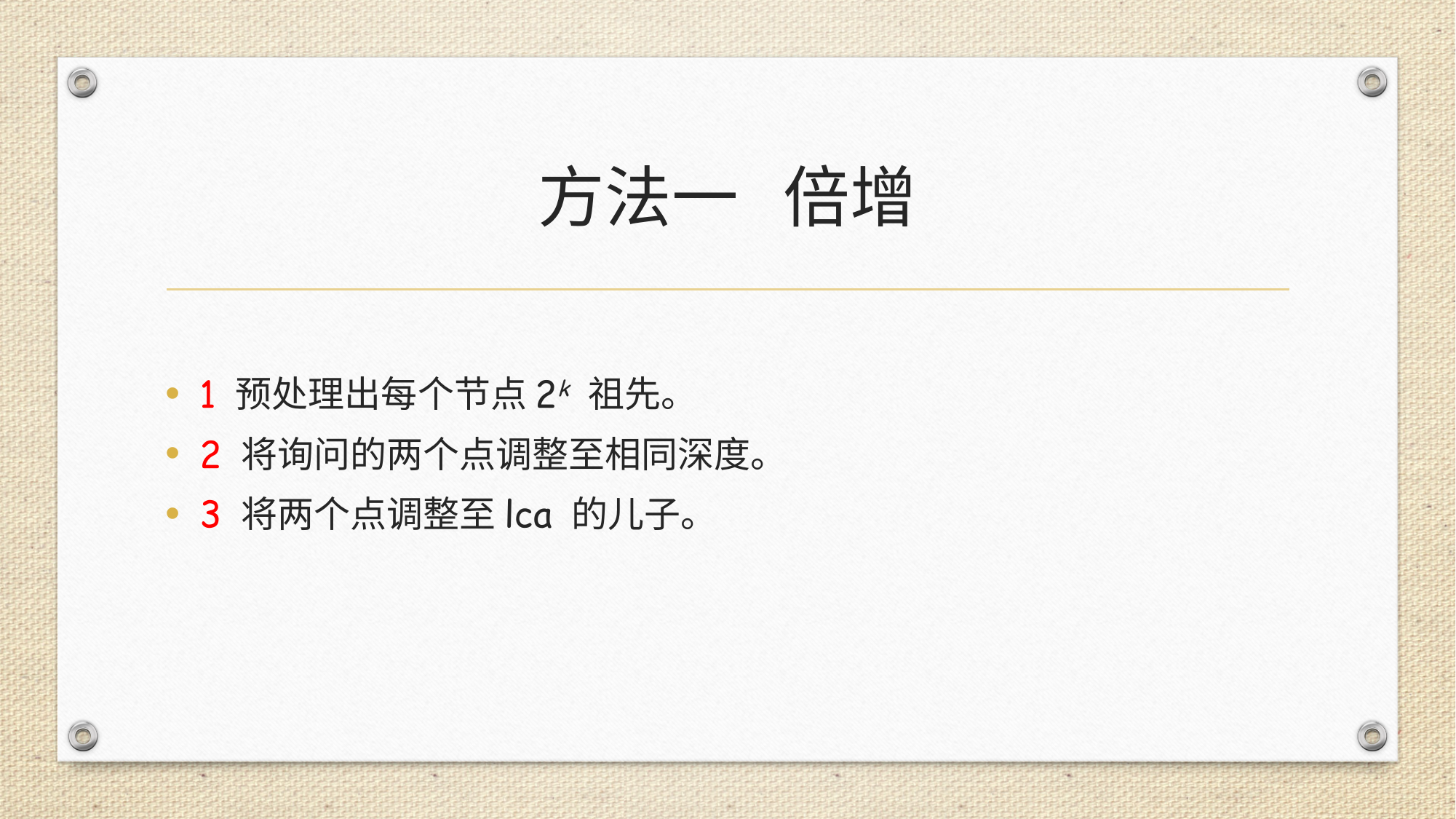

# 方法一   倍增

1 预处理出每个节点2k 祖先。
2 将询问的两个点调整至相同深度。
3 将两个点调整至lca 的儿子。